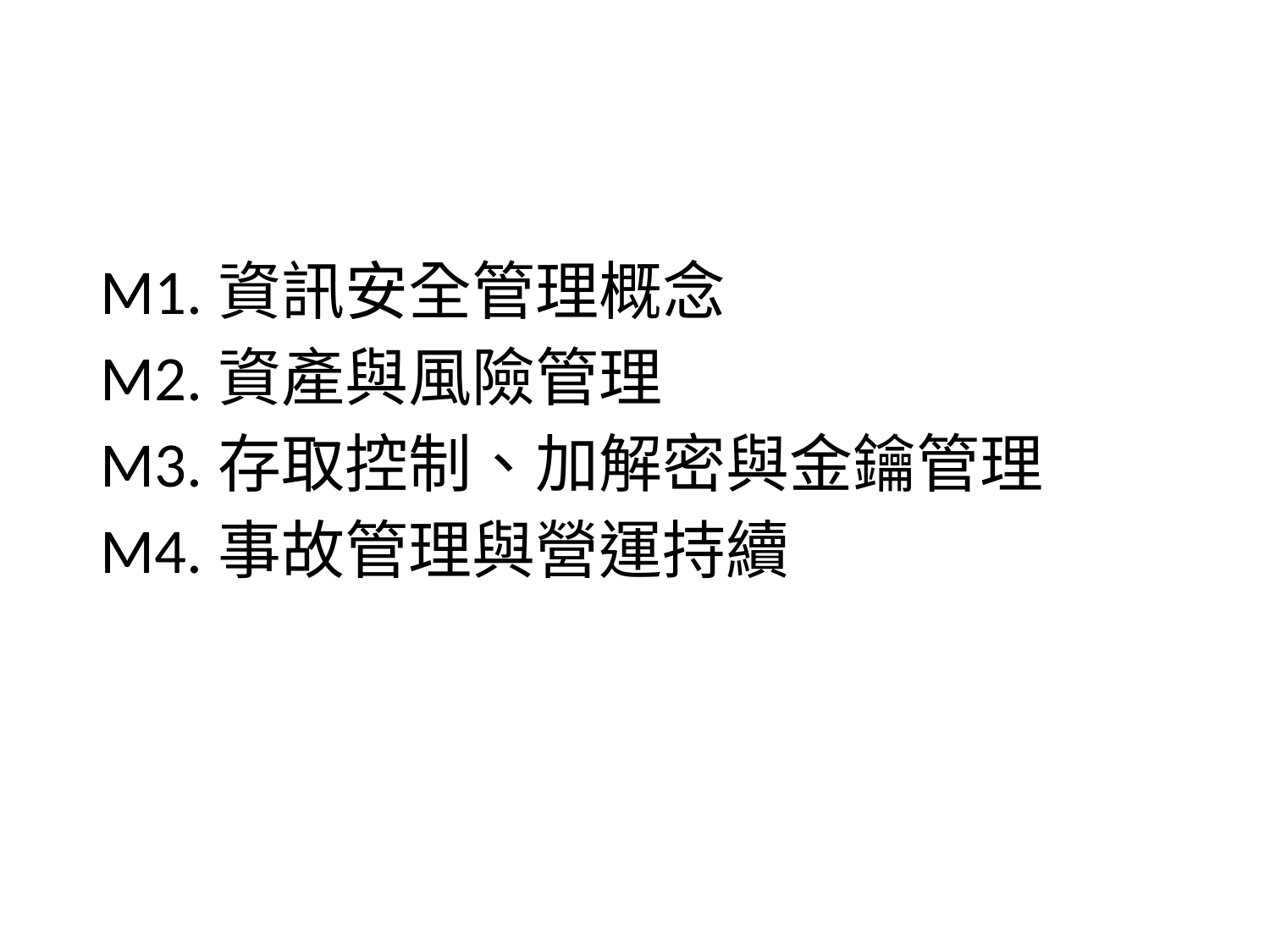

#
M1.資訊安全管理概念
M2.資產與風險管理
M3.存取控制、加解密與金鑰管理
M4.事故管理與營運持續